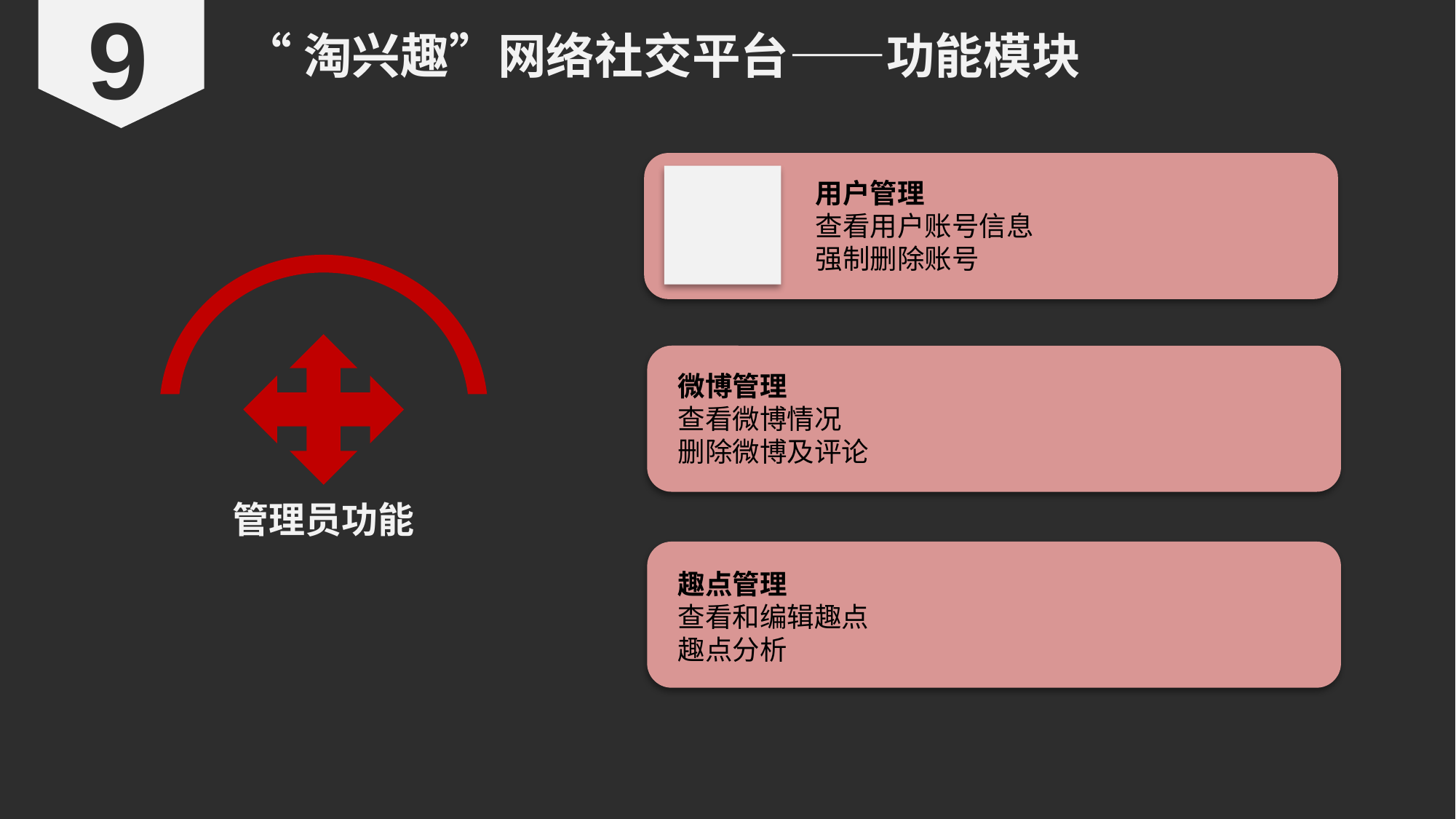

9
“淘兴趣”网络社交平台——功能模块

用户管理
查看用户账号信息
强制删除账号

微博管理
查看微博情况
删除微博及评论
管理员功能

趣点管理
查看和编辑趣点
趣点分析